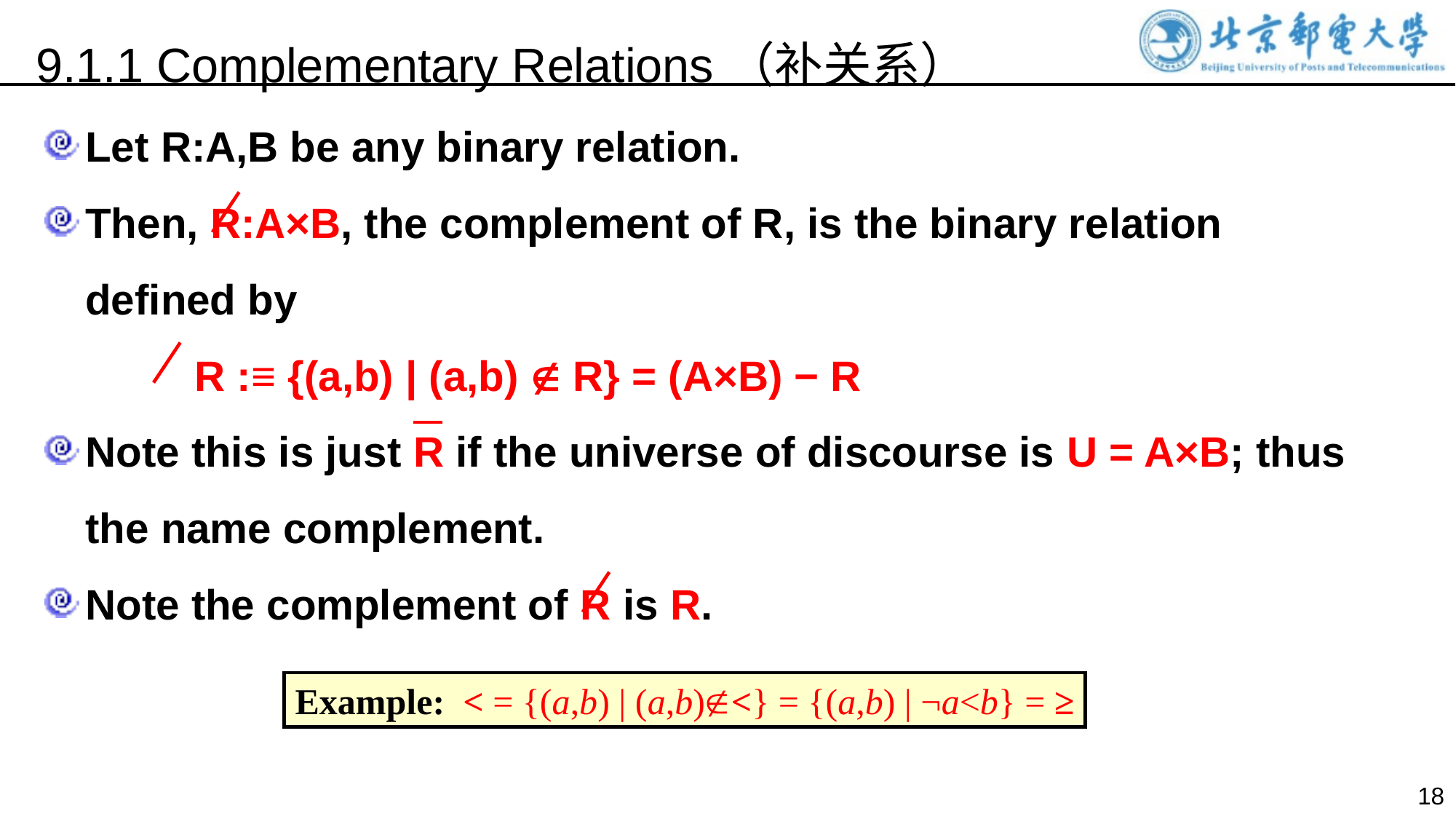

9.1.1 Complementary Relations（补关系）
Let R:A,B be any binary relation.
Then, R:A×B, the complement of R, is the binary relation defined by
	R :≡ {(a,b) | (a,b) ∉ R} = (A×B) − R
Note this is just R if the universe of discourse is U = A×B; thus the name complement.
Note the complement of R is R.
Example:  < = {(a,b) | (a,b)∉<} = {(a,b) | ¬a<b} = ≥